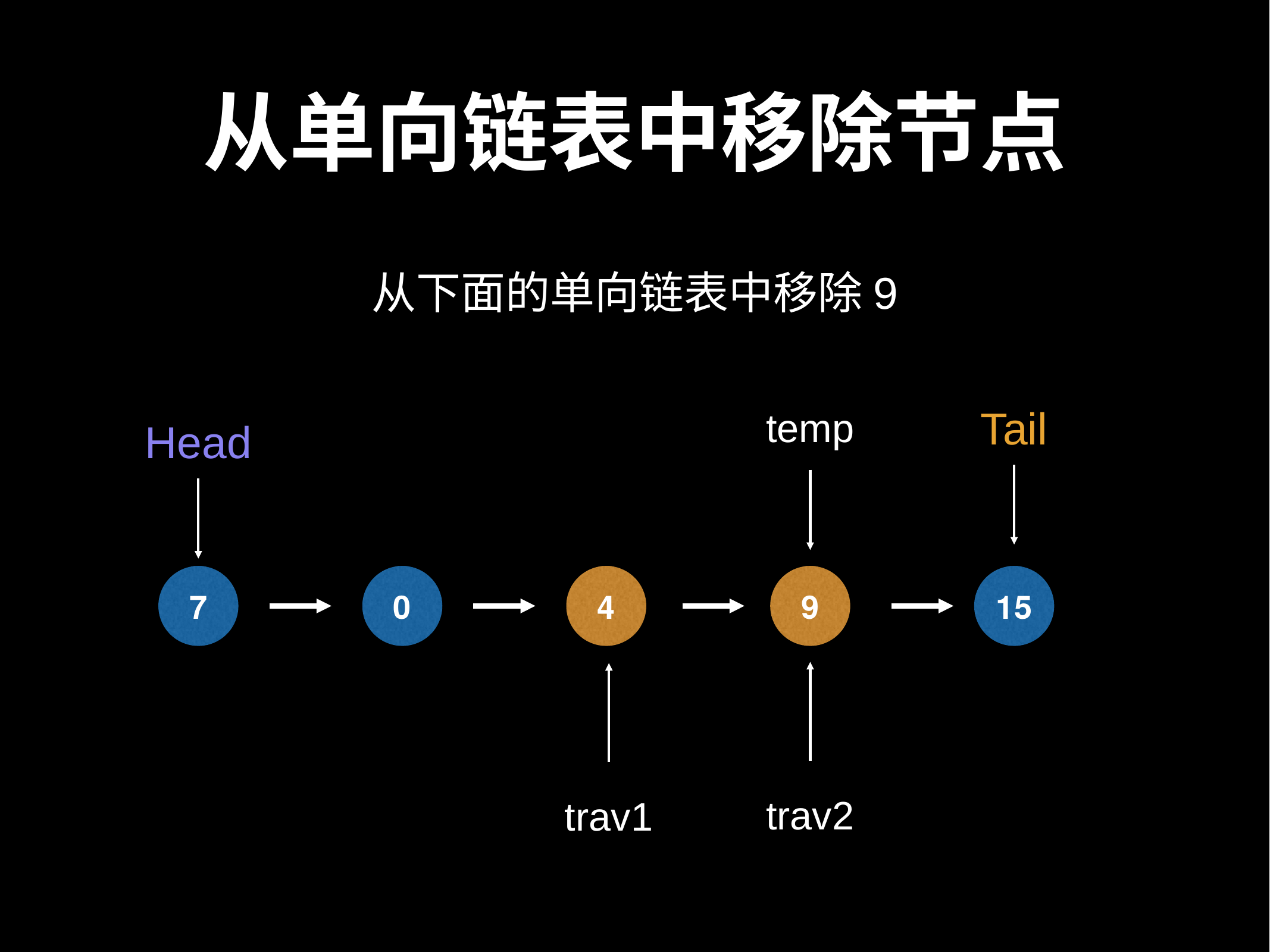

# 从单向链表中移除节点
从下面的单向链表中移除9
Tail
temp
Head

7
0
4
9
15

trav2
trav1